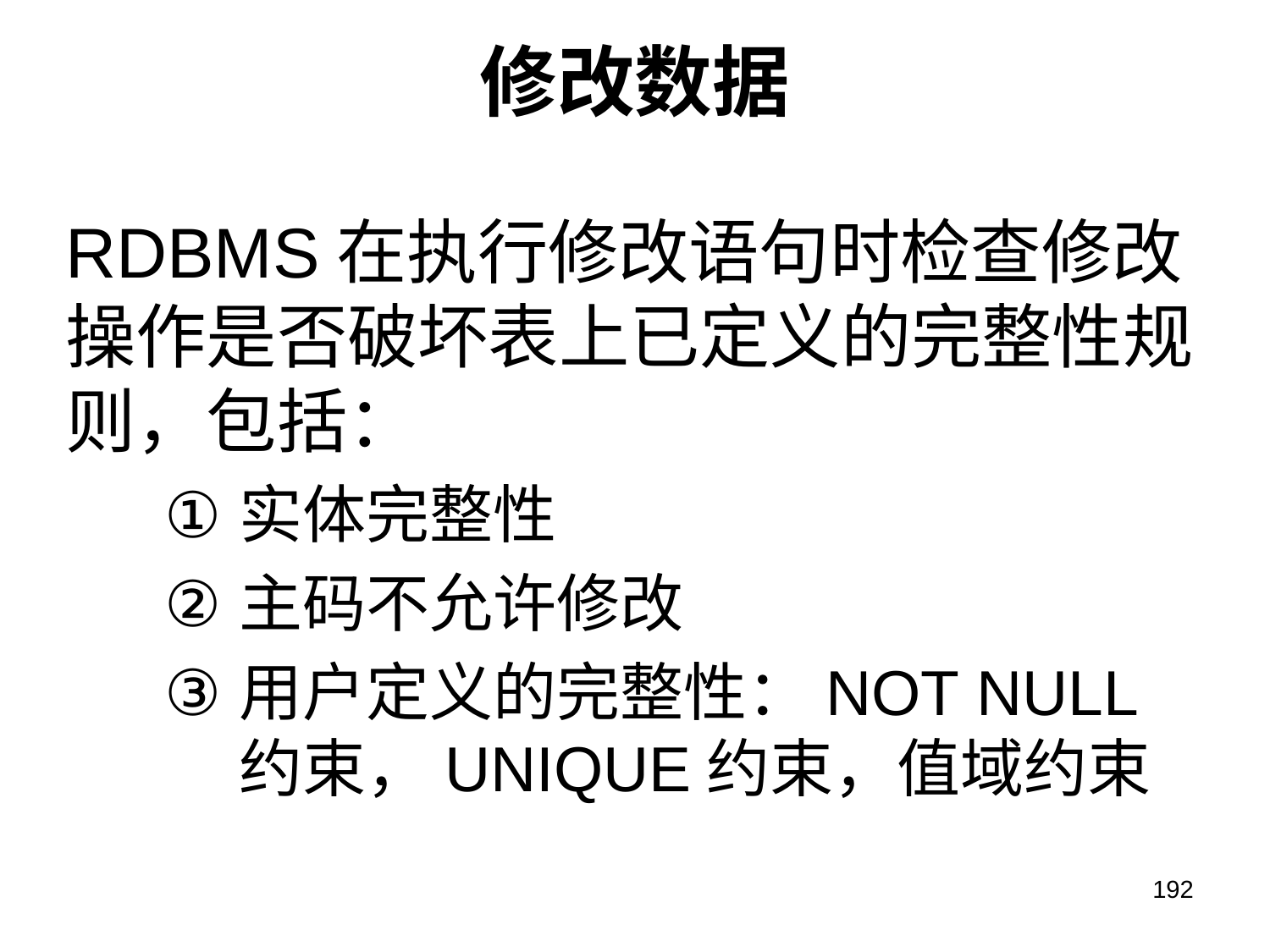

# 修改数据
RDBMS在执行修改语句时检查修改操作是否破坏表上已定义的完整性规则，包括：
实体完整性
主码不允许修改
用户定义的完整性：NOT NULL约束，UNIQUE约束，值域约束

192